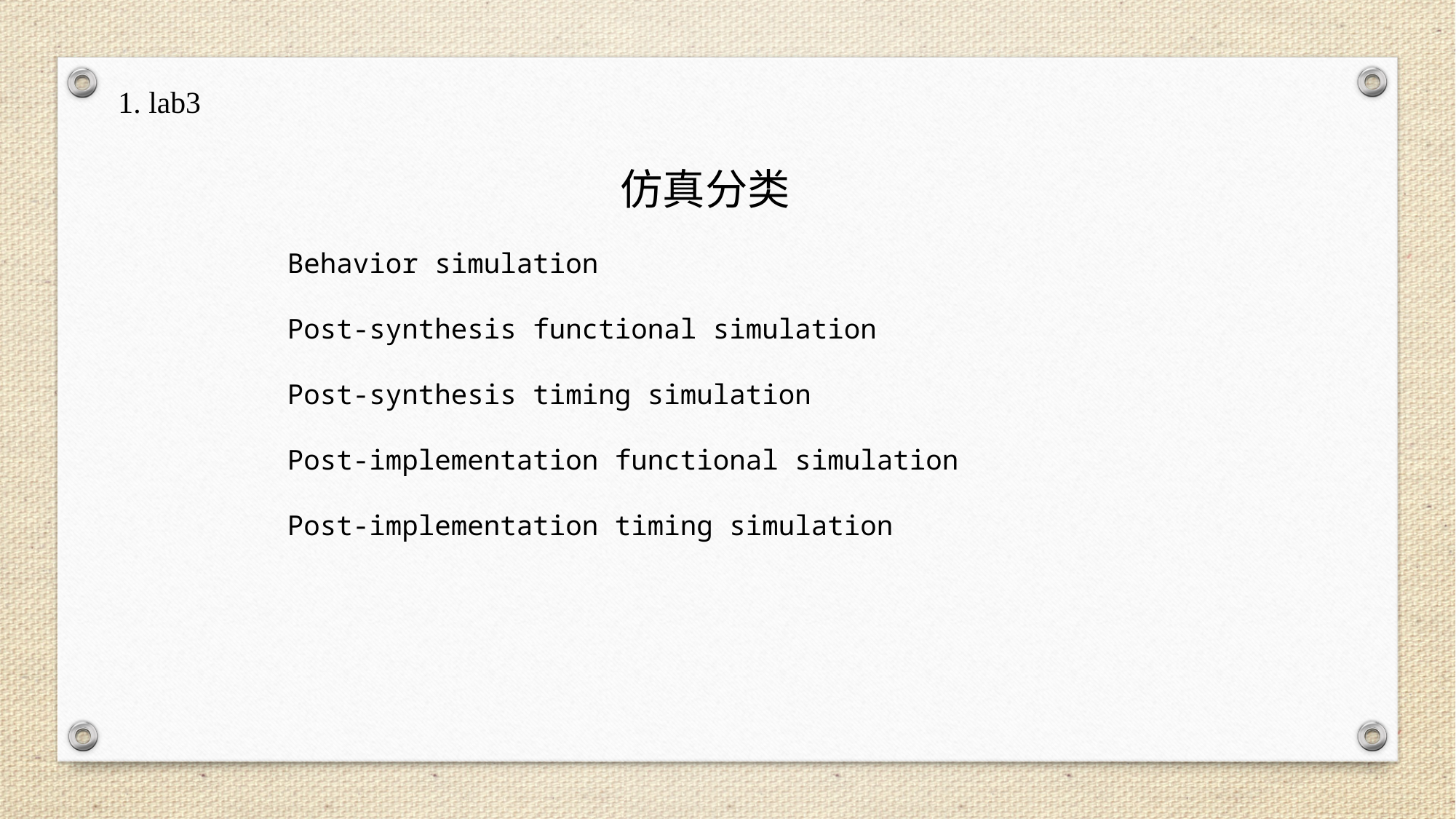

1. lab3
仿真分类

Behavior simulation

Post-synthesis functional simulation

Post-synthesis timing simulation

Post-implementation functional simulation

Post-implementation timing simulation